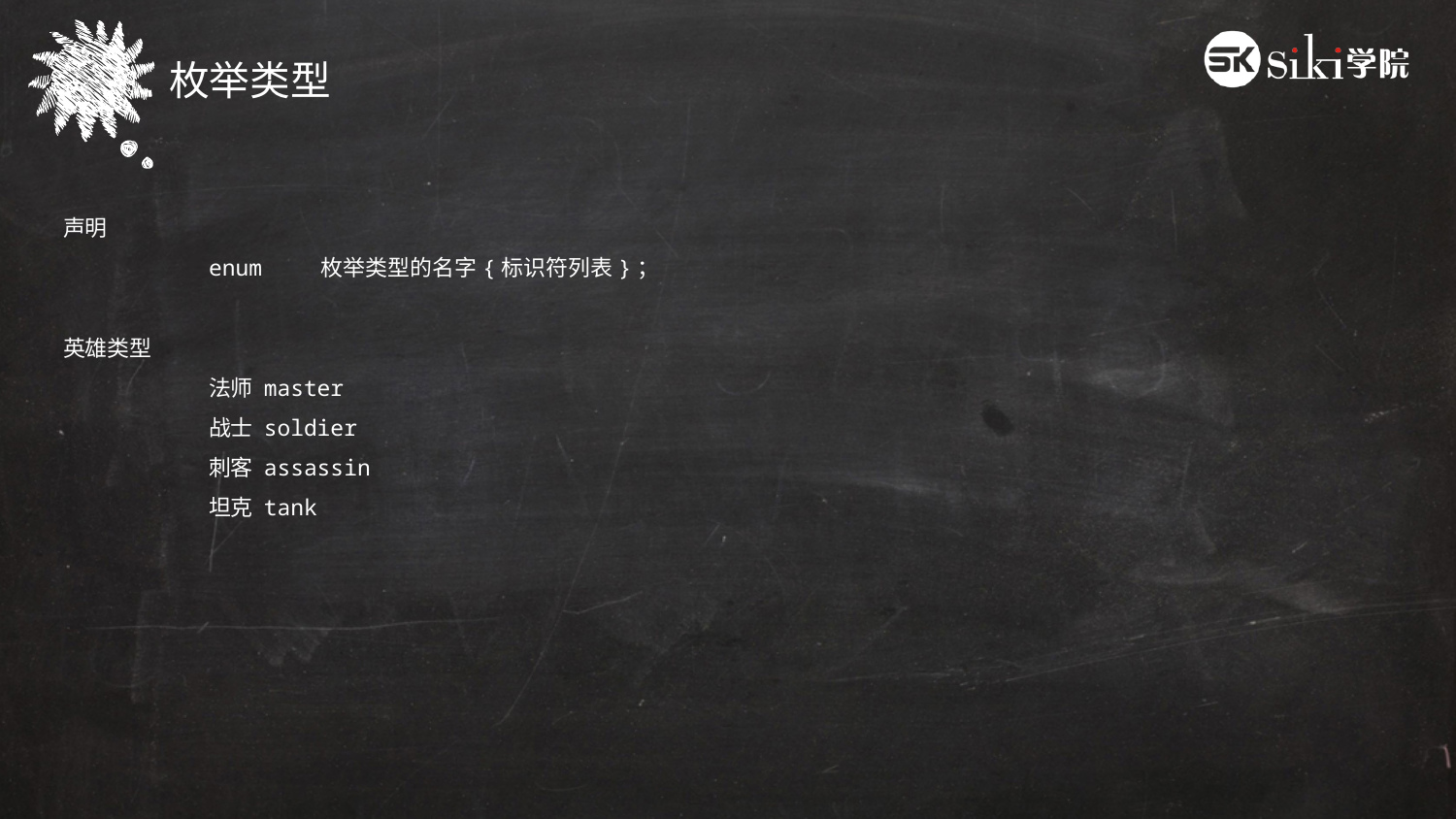

枚举类型
声明
	enum    枚举类型的名字{标识符列表}；

英雄类型
	法师 master
	战士 soldier
	刺客 assassin
	坦克 tank